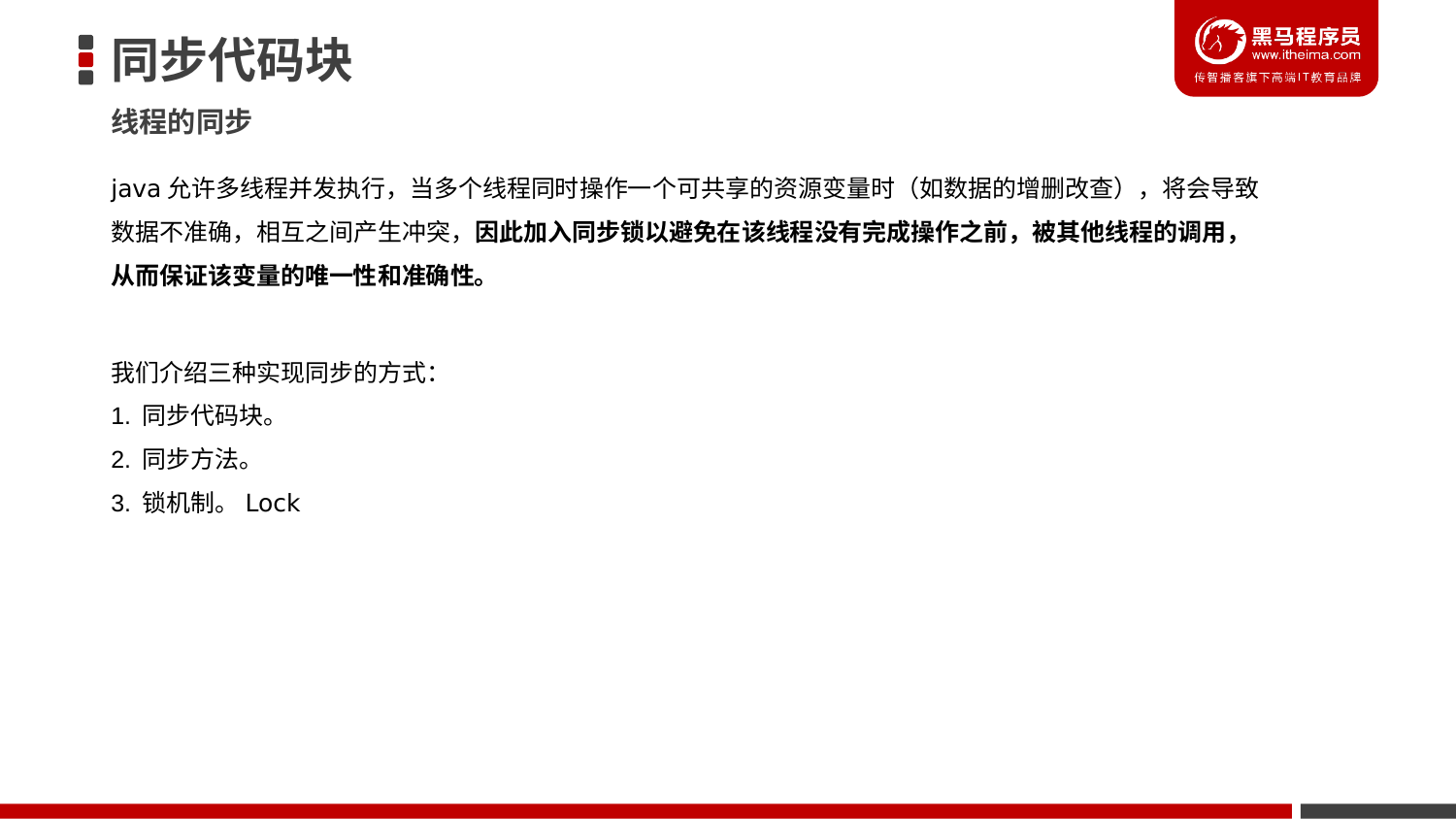

# 同步代码块
线程的同步
java允许多线程并发执行，当多个线程同时操作一个可共享的资源变量时（如数据的增删改查），将会导致数据不准确，相互之间产生冲突，因此加入同步锁以避免在该线程没有完成操作之前，被其他线程的调用，从而保证该变量的唯一性和准确性。

我们介绍三种实现同步的方式：
 同步代码块。
 同步方法。
 锁机制。Lock